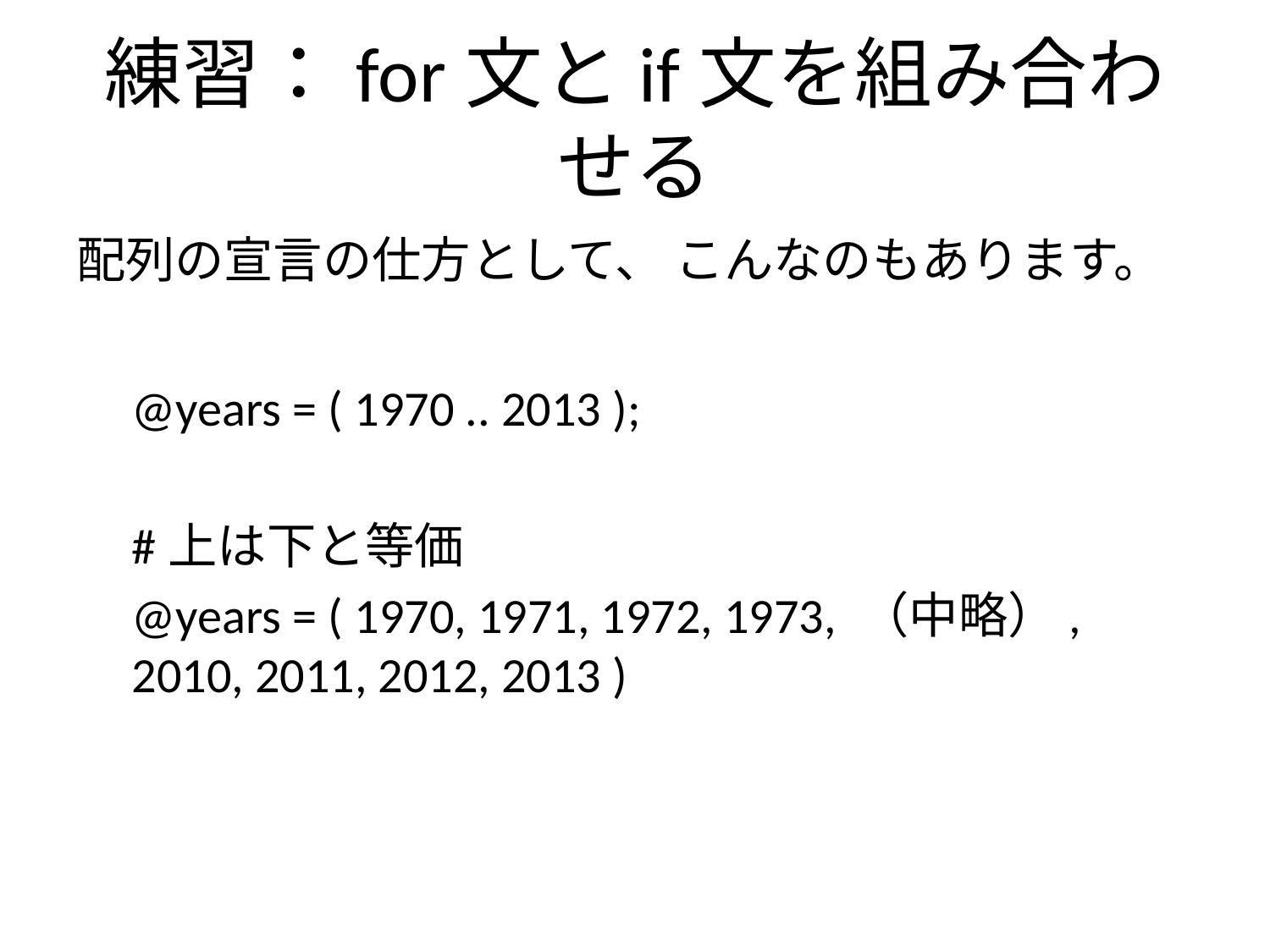

# 練習：for文とif文を組み合わせる
配列の宣言の仕方として、 こんなのもあります。

@years = ( 1970 .. 2013 );

#上は下と等価
@years = ( 1970, 1971, 1972, 1973, （中略）, 2010, 2011, 2012, 2013 )